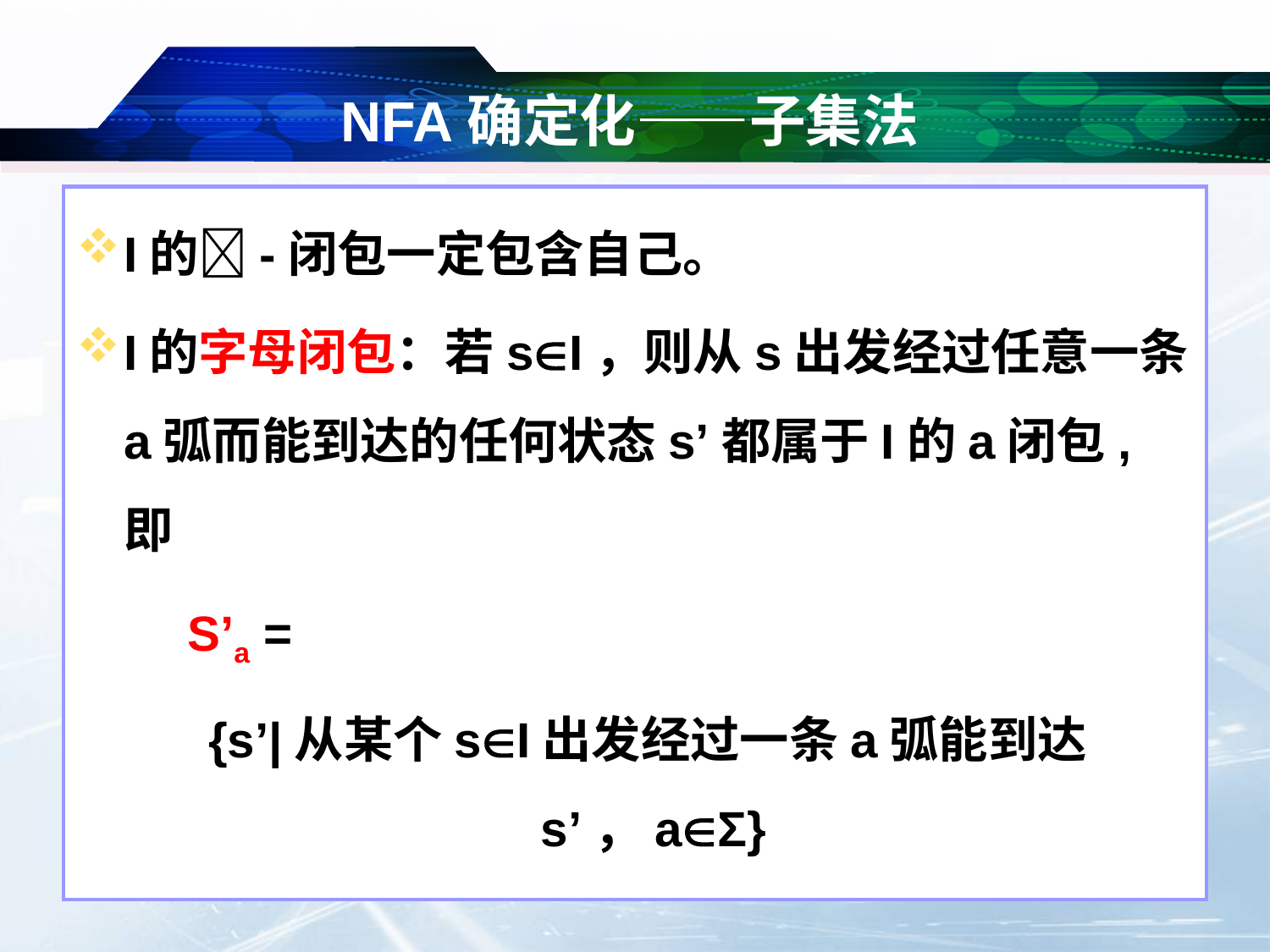

# NFA确定化——子集法
I的ε-闭包一定包含自己。
I的字母闭包：若s∈I，则从s出发经过任意一条a弧而能到达的任何状态s’都属于I的a闭包,  即
S’a =
{s’|从某个s∈I出发经过一条a弧能到达s’，a∈Σ}